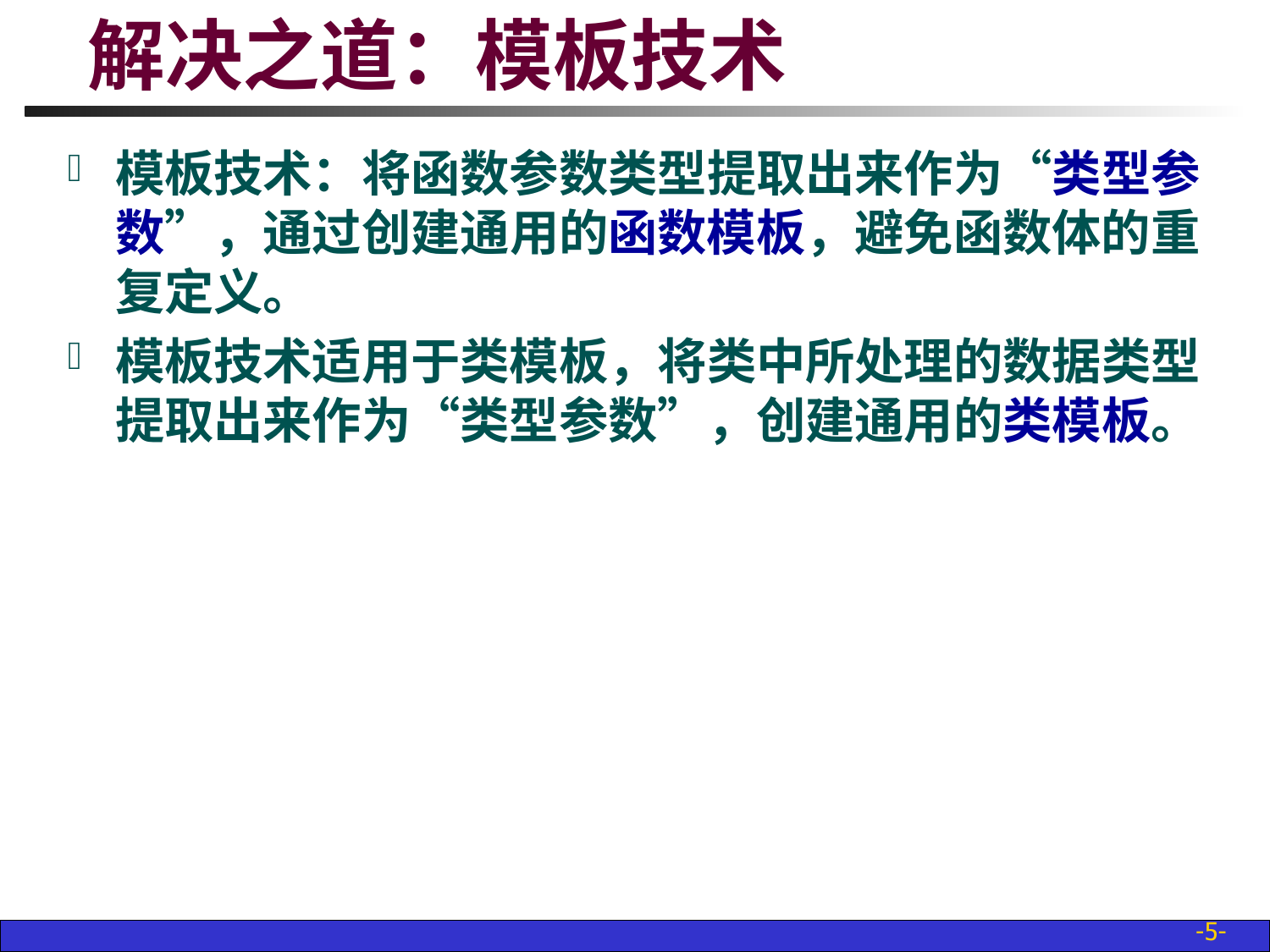

# 解决之道：模板技术
模板技术：将函数参数类型提取出来作为“类型参数”，通过创建通用的函数模板，避免函数体的重复定义。
模板技术适用于类模板，将类中所处理的数据类型提取出来作为“类型参数”，创建通用的类模板。
-5-